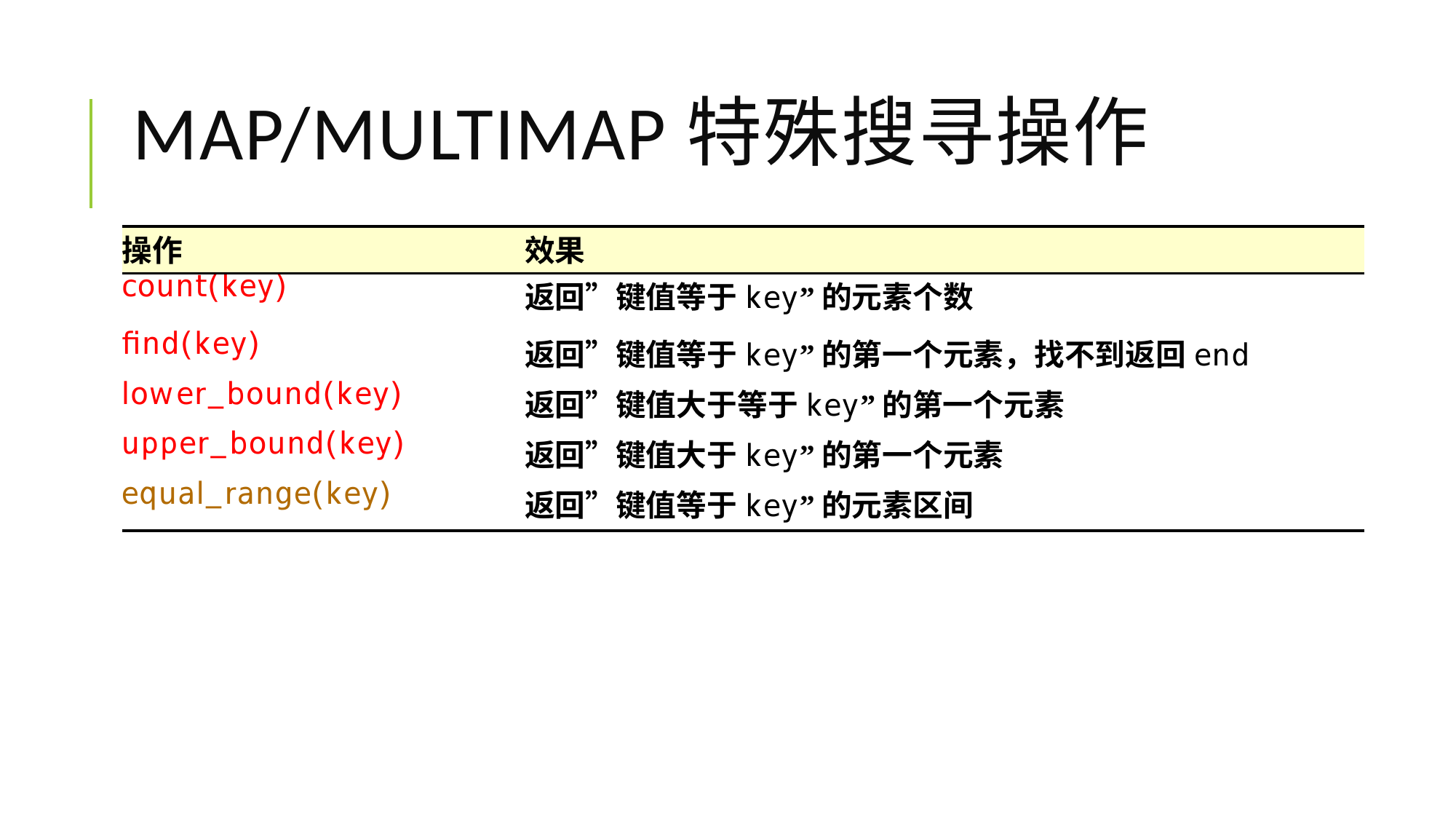

# map/multimap特殊搜寻操作
| 操作 | 效果 |
| --- | --- |
| count(key) | 返回”键值等于key”的元素个数 |
| find(key) | 返回”键值等于key”的第一个元素，找不到返回end |
| lower\_bound(key) | 返回”键值大于等于key”的第一个元素 |
| upper\_bound(key) | 返回”键值大于key”的第一个元素 |
| equal\_range(key) | 返回”键值等于key”的元素区间 |